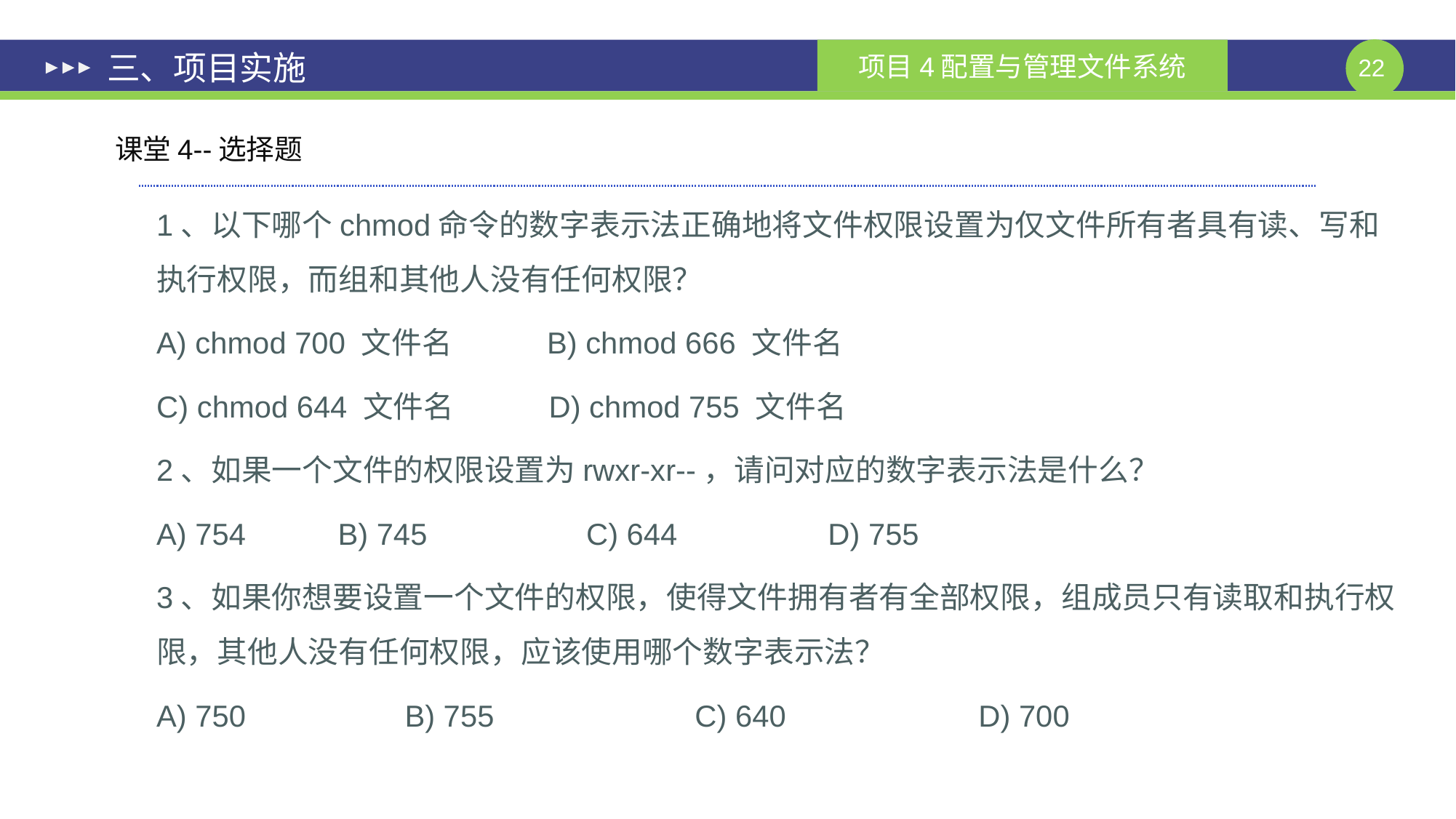

# 三、项目实施
课堂4--选择题
1、以下哪个chmod命令的数字表示法正确地将文件权限设置为仅文件所有者具有读、写和执行权限，而组和其他人没有任何权限？
A) chmod 700 文件名             B) chmod 666 文件名
C) chmod 644 文件名             D) chmod 755 文件名
2、如果一个文件的权限设置为rwxr-xr--，请问对应的数字表示法是什么？
A) 754           B) 745                   C) 644                  D) 755
3、如果你想要设置一个文件的权限，使得文件拥有者有全部权限，组成员只有读取和执行权限，其他人没有任何权限，应该使用哪个数字表示法？
A) 750                   B) 755                        C) 640                       D) 700